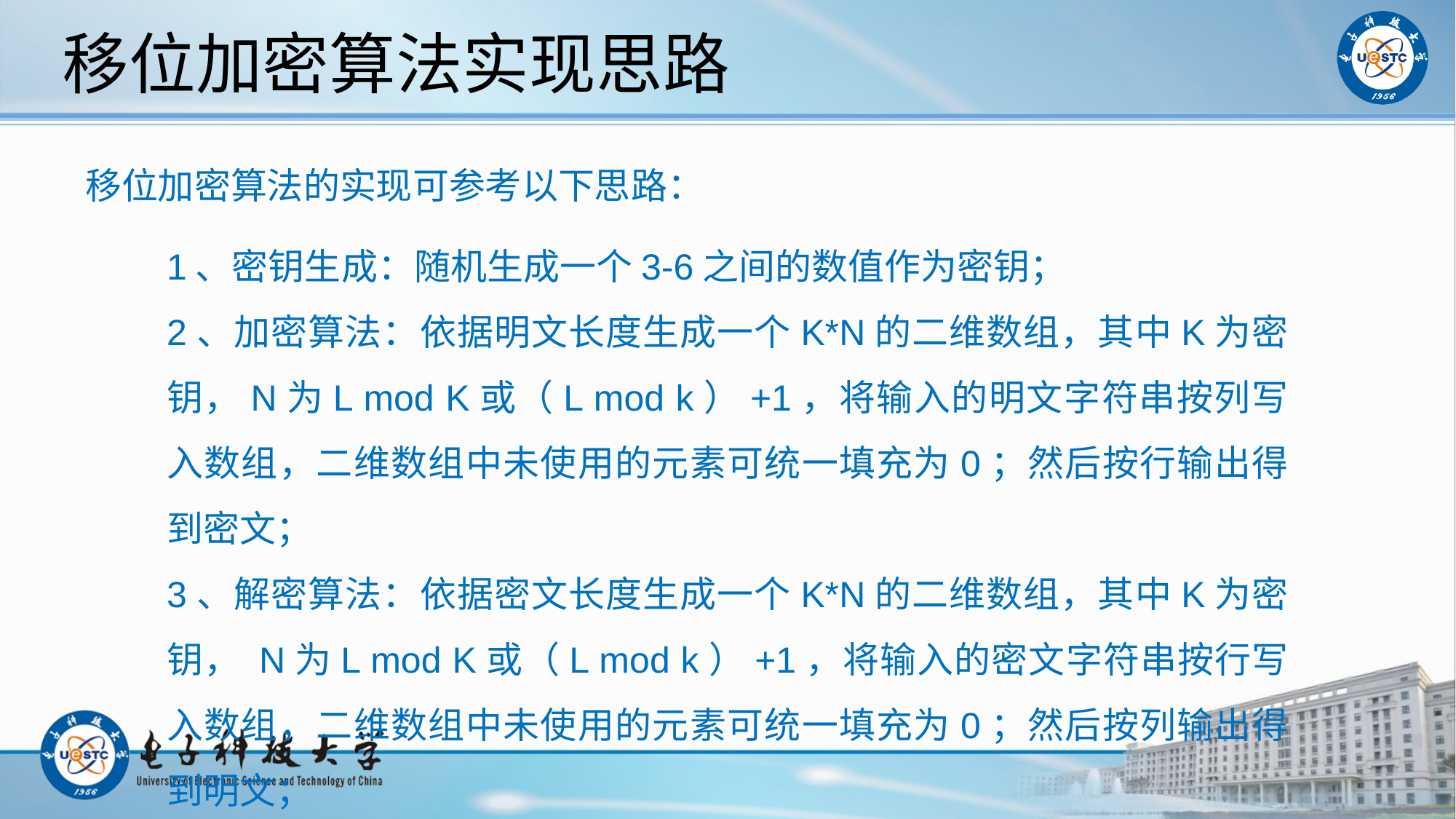

# 移位加密算法实现思路
移位加密算法的实现可参考以下思路：
1、密钥生成：随机生成一个3-6之间的数值作为密钥；
2、加密算法：依据明文长度生成一个K*N的二维数组，其中K为密钥，N为L mod K或（L mod k）+1，将输入的明文字符串按列写入数组，二维数组中未使用的元素可统一填充为0；然后按行输出得到密文；
3、解密算法：依据密文长度生成一个K*N的二维数组，其中K为密钥， N为L mod K或（L mod k）+1，将输入的密文字符串按行写入数组，二维数组中未使用的元素可统一填充为0；然后按列输出得到明文；